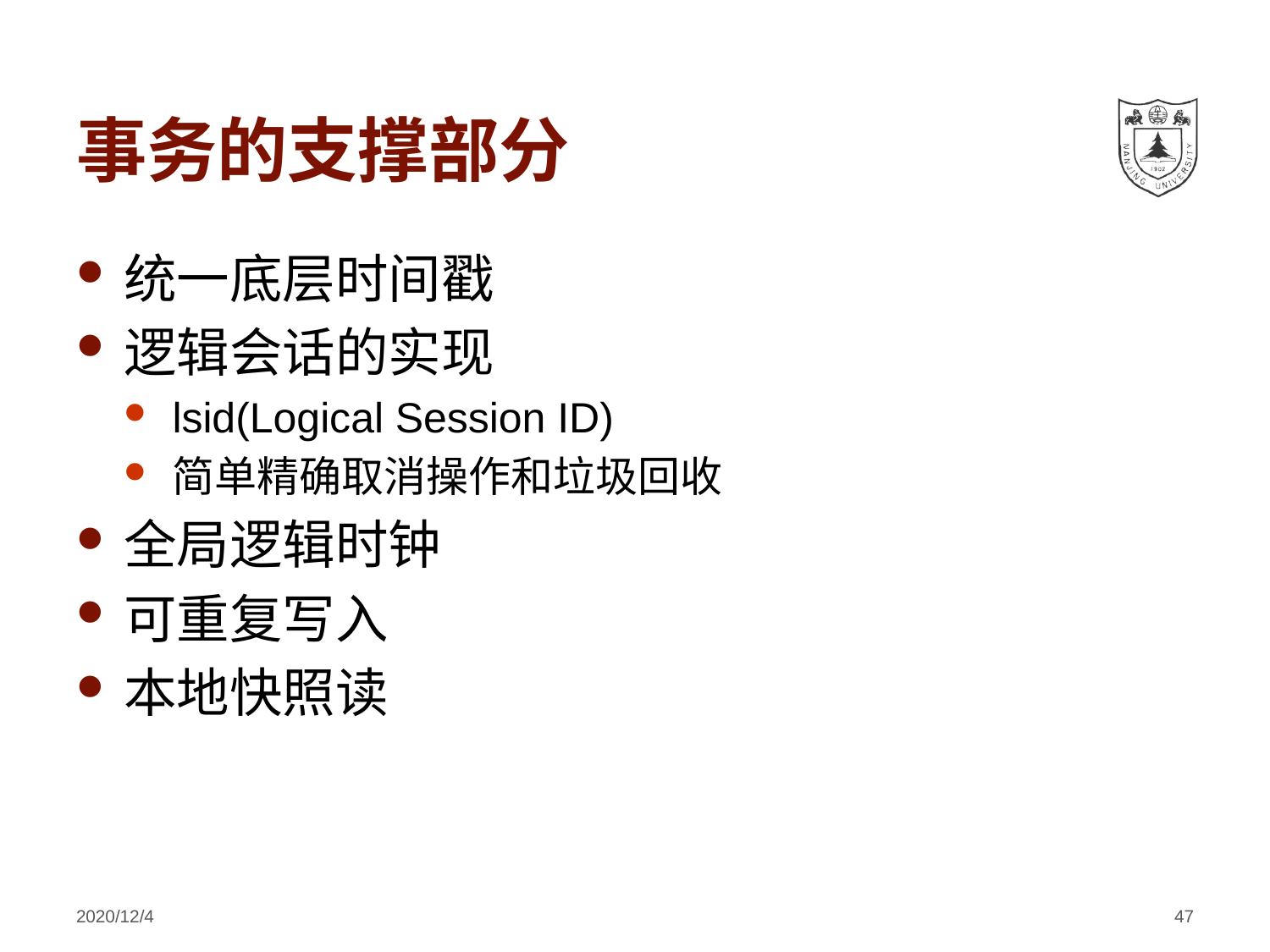

# 事务的支撑部分
统一底层时间戳
逻辑会话的实现
lsid(Logical Session ID)
简单精确取消操作和垃圾回收
全局逻辑时钟
可重复写入
本地快照读

2020/12/4

47